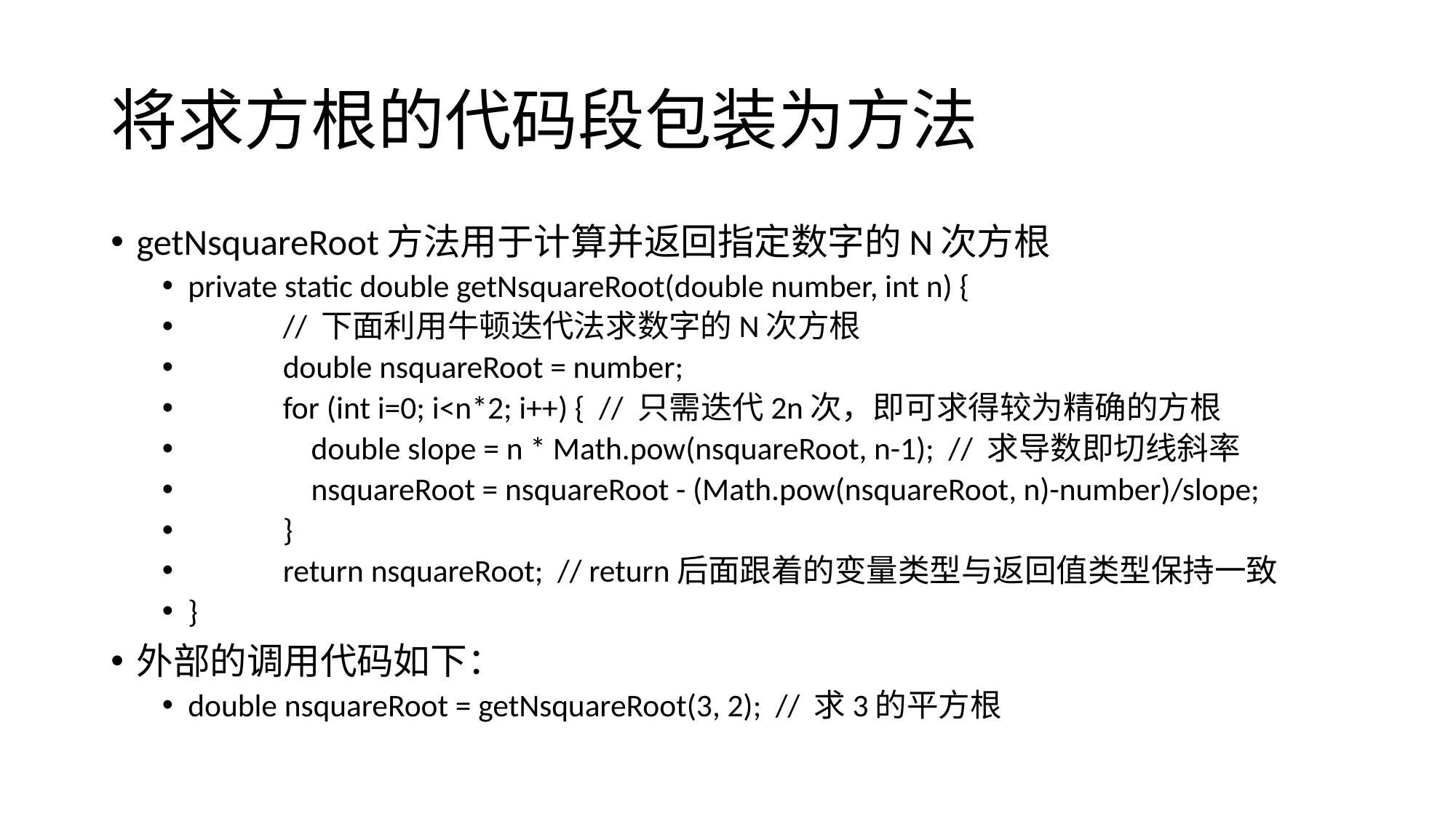

# 将求方根的代码段包装为方法
getNsquareRoot方法用于计算并返回指定数字的N次方根
private static double getNsquareRoot(double number, int n) {
	// 下面利用牛顿迭代法求数字的N次方根
	double nsquareRoot = number;
	for (int i=0; i<n*2; i++) {  // 只需迭代2n次，即可求得较为精确的方根
	    double slope = n * Math.pow(nsquareRoot, n-1);  // 求导数即切线斜率
	    nsquareRoot = nsquareRoot - (Math.pow(nsquareRoot, n)-number)/slope;
	}
	return nsquareRoot;  // return后面跟着的变量类型与返回值类型保持一致
}
外部的调用代码如下：
double nsquareRoot = getNsquareRoot(3, 2);  // 求3的平方根